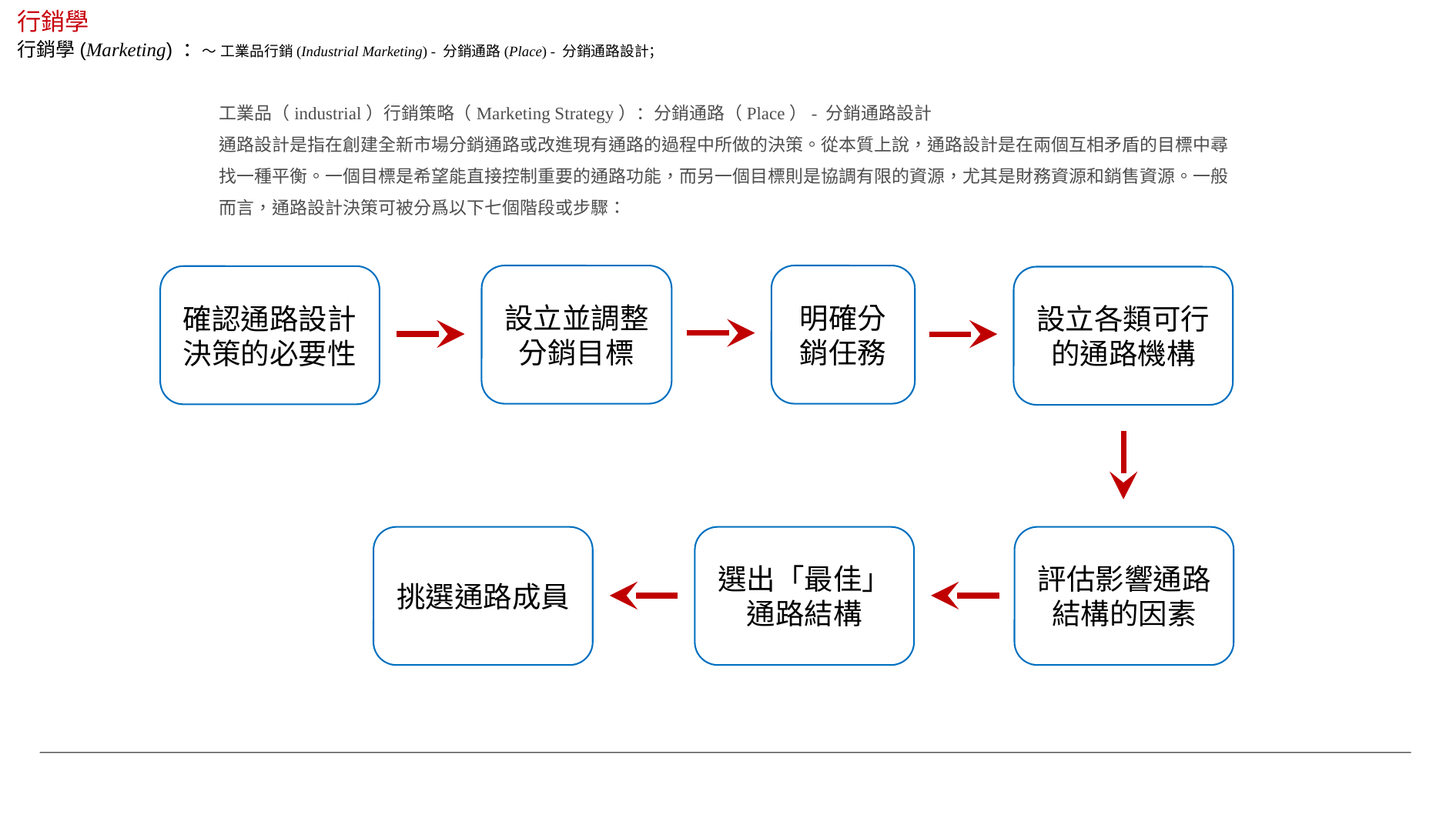

行銷學
行銷學(Marketing) ：～ 工業品行銷(Industrial Marketing) - 分銷通路(Place) - 分銷通路設計；
工業品（industrial）行銷策略（Marketing Strategy）：分銷通路（Place）- 分銷通路設計
通路設計是指在創建全新市場分銷通路或改進現有通路的過程中所做的決策。從本質上說，通路設計是在兩個互相矛盾的目標中尋找一種平衡。一個目標是希望能直接控制重要的通路功能，而另一個目標則是協調有限的資源，尤其是財務資源和銷售資源。一般而言，通路設計決策可被分爲以下七個階段或步驟：
設立並調整分銷目標
明確分銷任務
確認通路設計決策的必要性
設立各類可行的通路機構
挑選通路成員
選出「最佳」通路結構
評估影響通路結構的因素